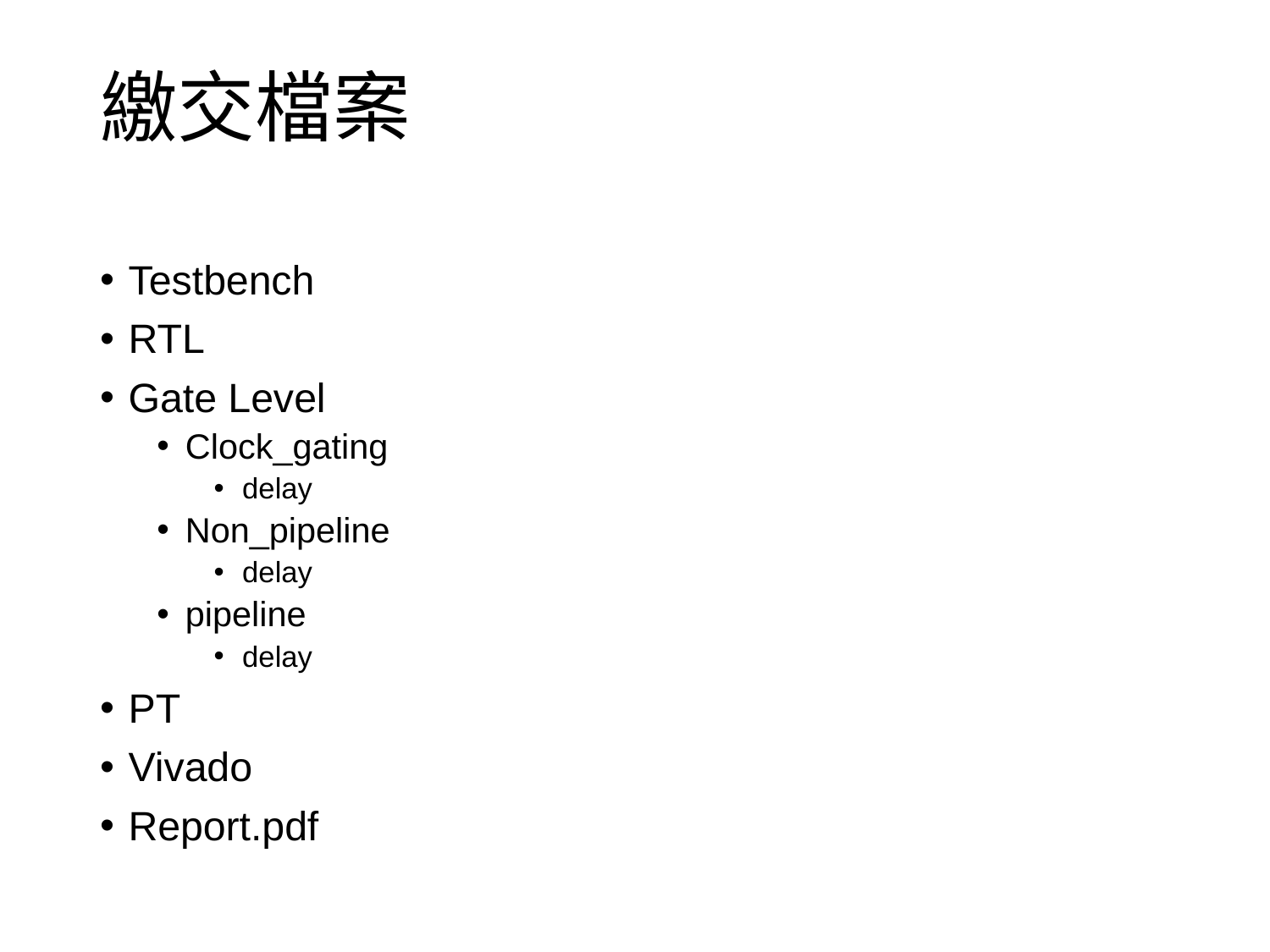

# 繳交檔案
Testbench
RTL
Gate Level
Clock_gating
delay
Non_pipeline
delay
pipeline
delay
PT
Vivado
Report.pdf